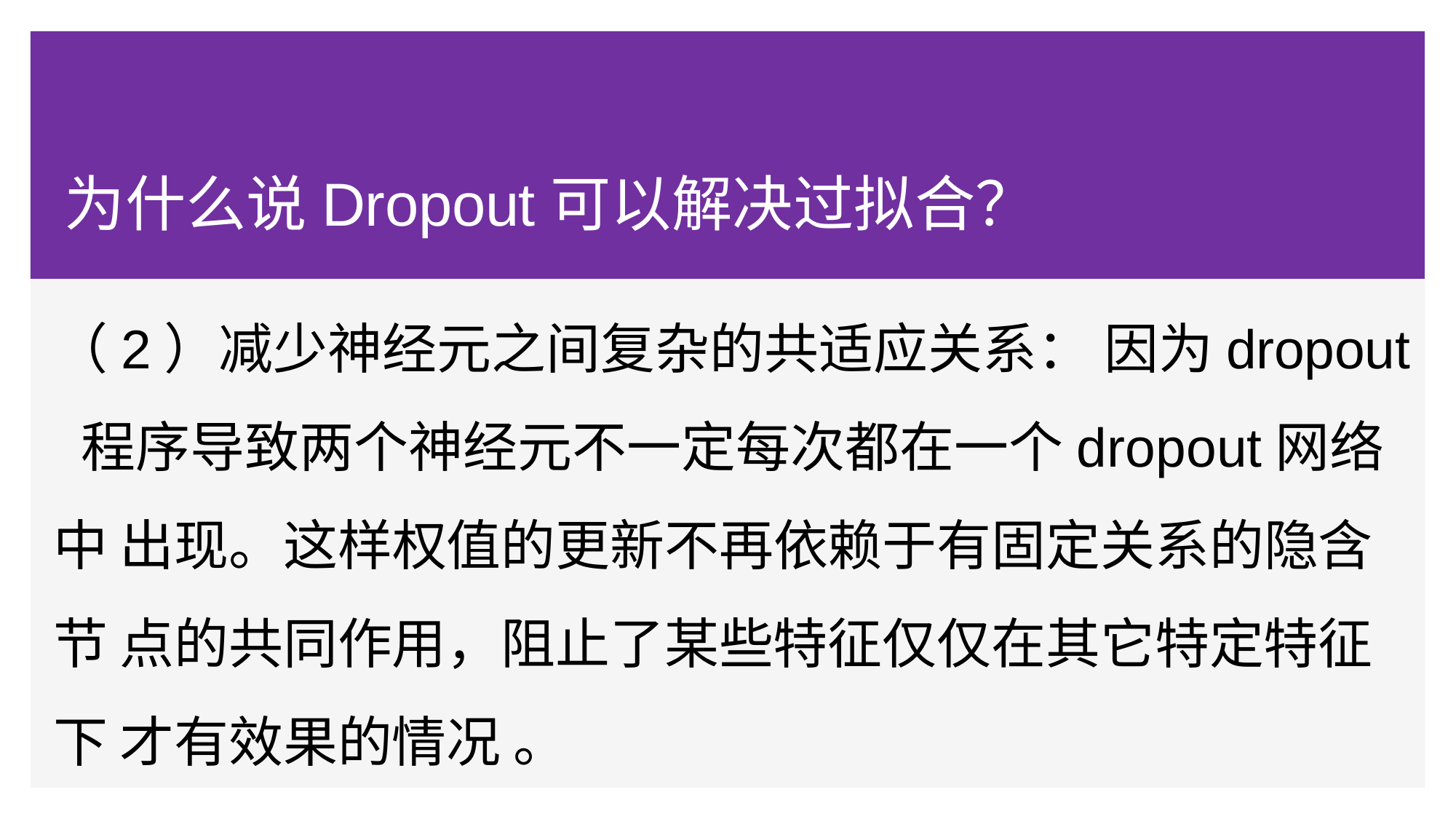

# 为什么说Dropout可以解决过拟合？
（2）减少神经元之间复杂的共适应关系： 因为dropout  程序导致两个神经元不一定每次都在一个dropout网络中 出现。这样权值的更新不再依赖于有固定关系的隐含节 点的共同作用，阻止了某些特征仅仅在其它特定特征下 才有效果的情况 。